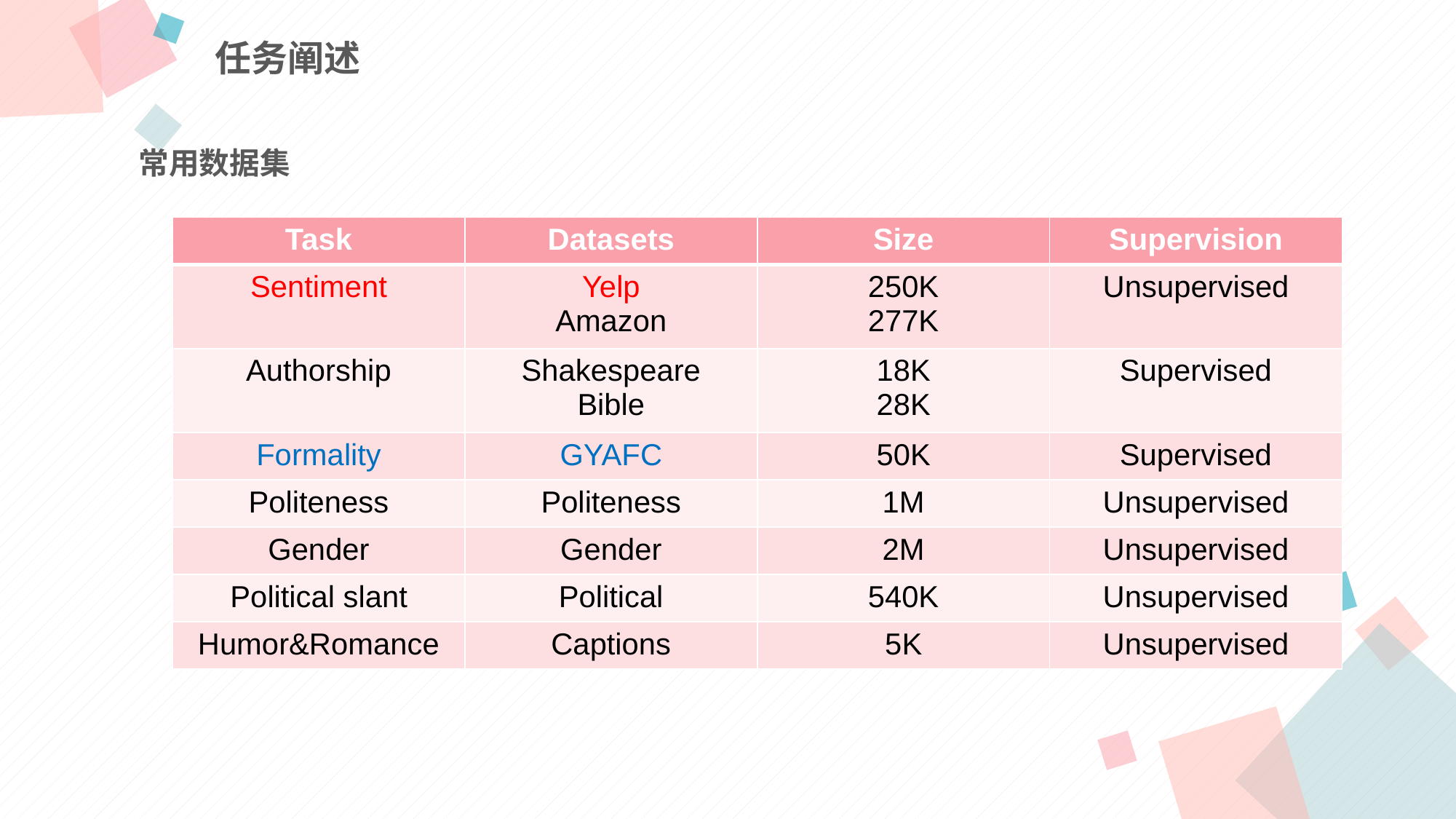

任务阐述
常用数据集
| Task | Datasets | Size | Supervision |
| --- | --- | --- | --- |
| Sentiment | Yelp Amazon | 250K 277K | Unsupervised |
| Authorship | Shakespeare Bible | 18K 28K | Supervised |
| Formality | GYAFC | 50K | Supervised |
| Politeness | Politeness | 1M | Unsupervised |
| Gender | Gender | 2M | Unsupervised |
| Political slant | Political | 540K | Unsupervised |
| Humor&Romance | Captions | 5K | Unsupervised |